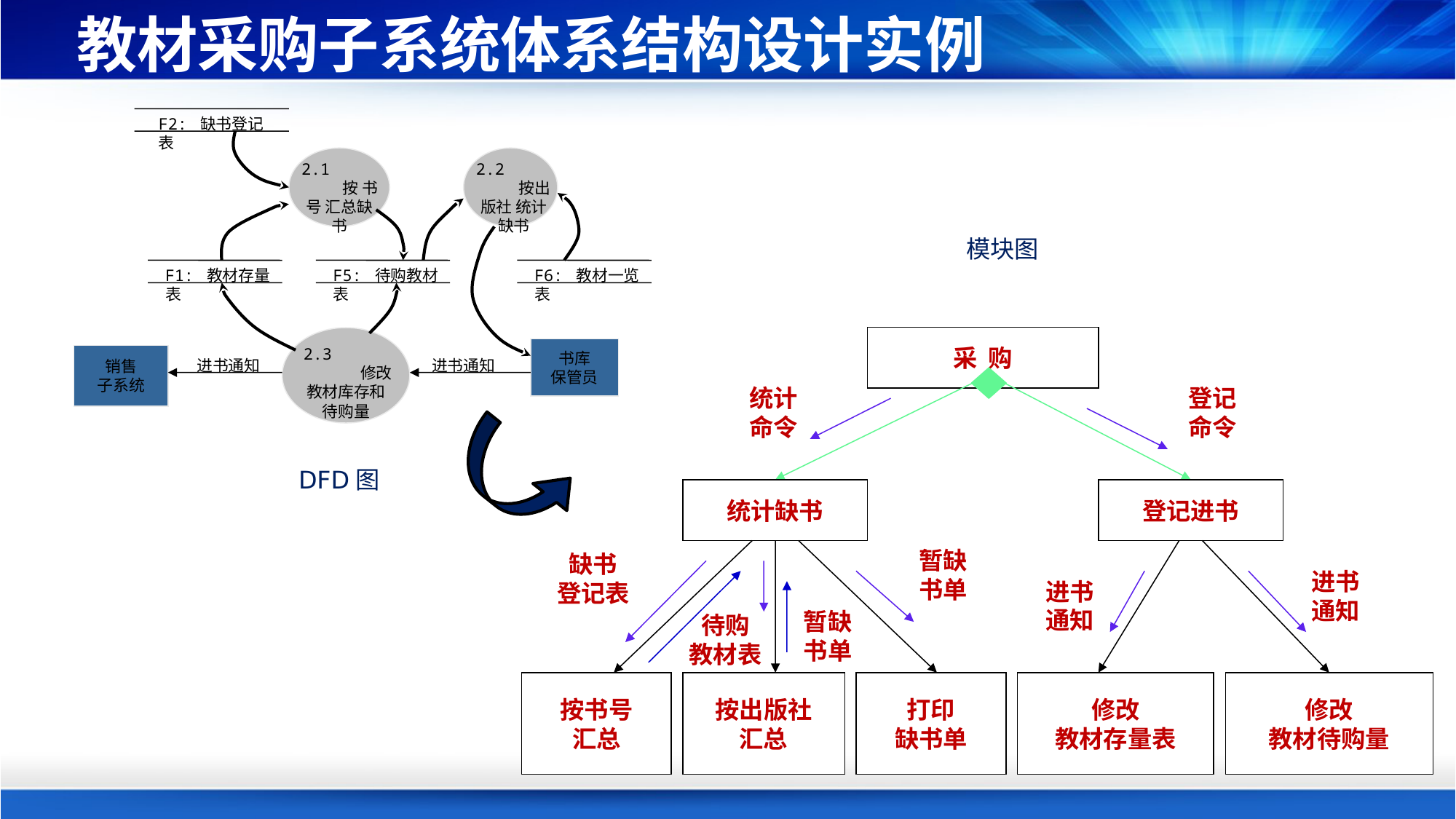

# 教材采购子系统体系结构设计实例

F2: 缺书登记表

2.1          按 书 号 汇总缺书
2.2          按出版社 统计缺书

F1: 教材存量表

F5: 待购教材表

F6: 教材一览表

2.3             修改教材库存和待购量
书库
保管员
销售
子系统
进书通知
进书通知

模块图
采  购

统计
命令
登记
命令

统计缺书
登记进书
暂缺
书单

缺书
登记表

进书
通知
进书
通知

暂缺
书单
待购
教材表
按书号
汇总
按出版社
汇总
打印
缺书单
修改
教材存量表
修改
教材待购量

DFD图